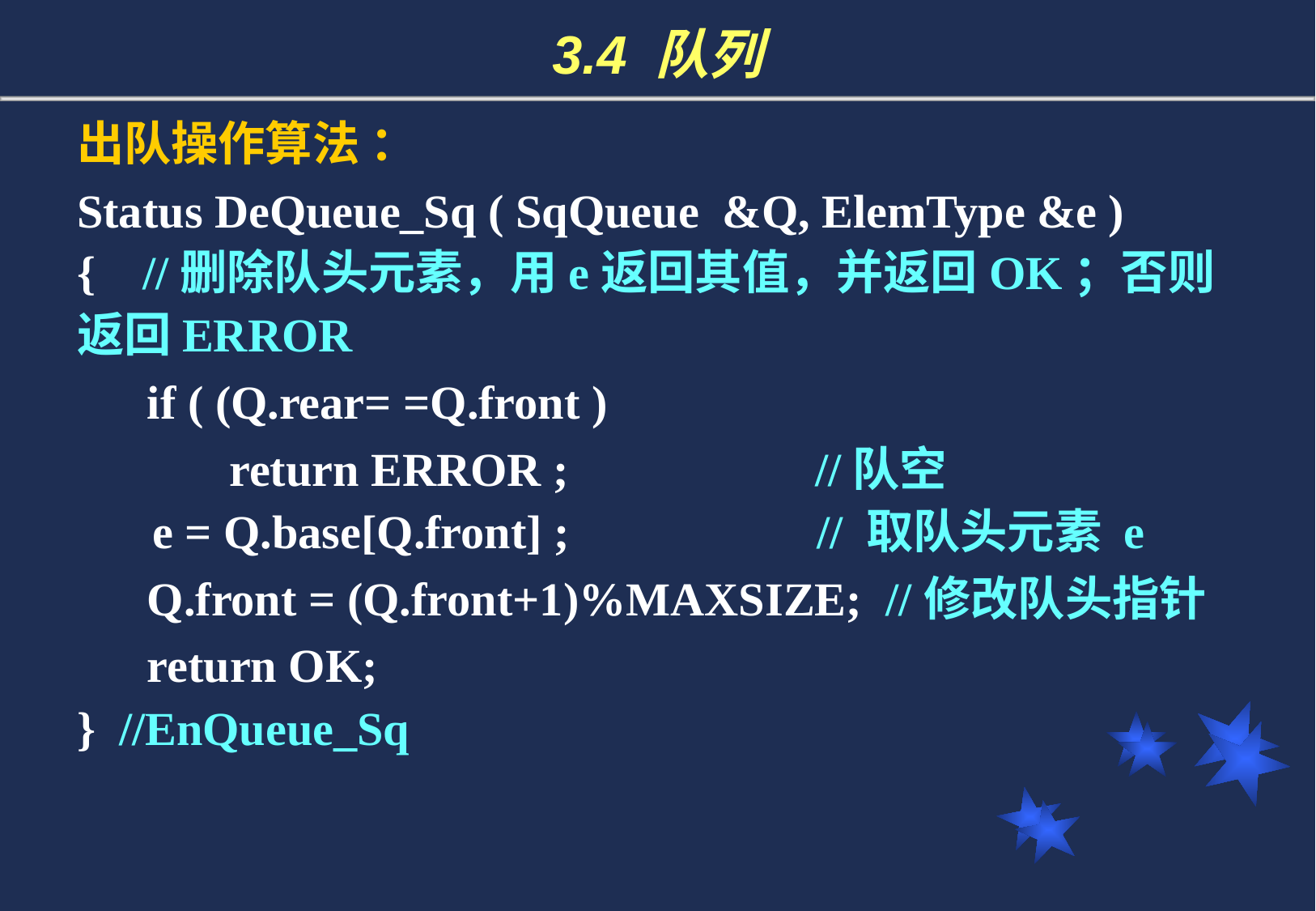

# 3.4 队列
出队操作算法 ：
Status DeQueue_Sq ( SqQueue  &Q, ElemType &e )
{    //删除队头元素，用e返回其值，并返回OK；否则返回ERROR
      if ( (Q.rear= =Q.front )
             return ERROR ;                     //队空
      e = Q.base[Q.front] ;                     // 取队头元素 e
      Q.front = (Q.front+1)%MAXSIZE;  //修改队头指针
      return OK;
}  //EnQueue_Sq